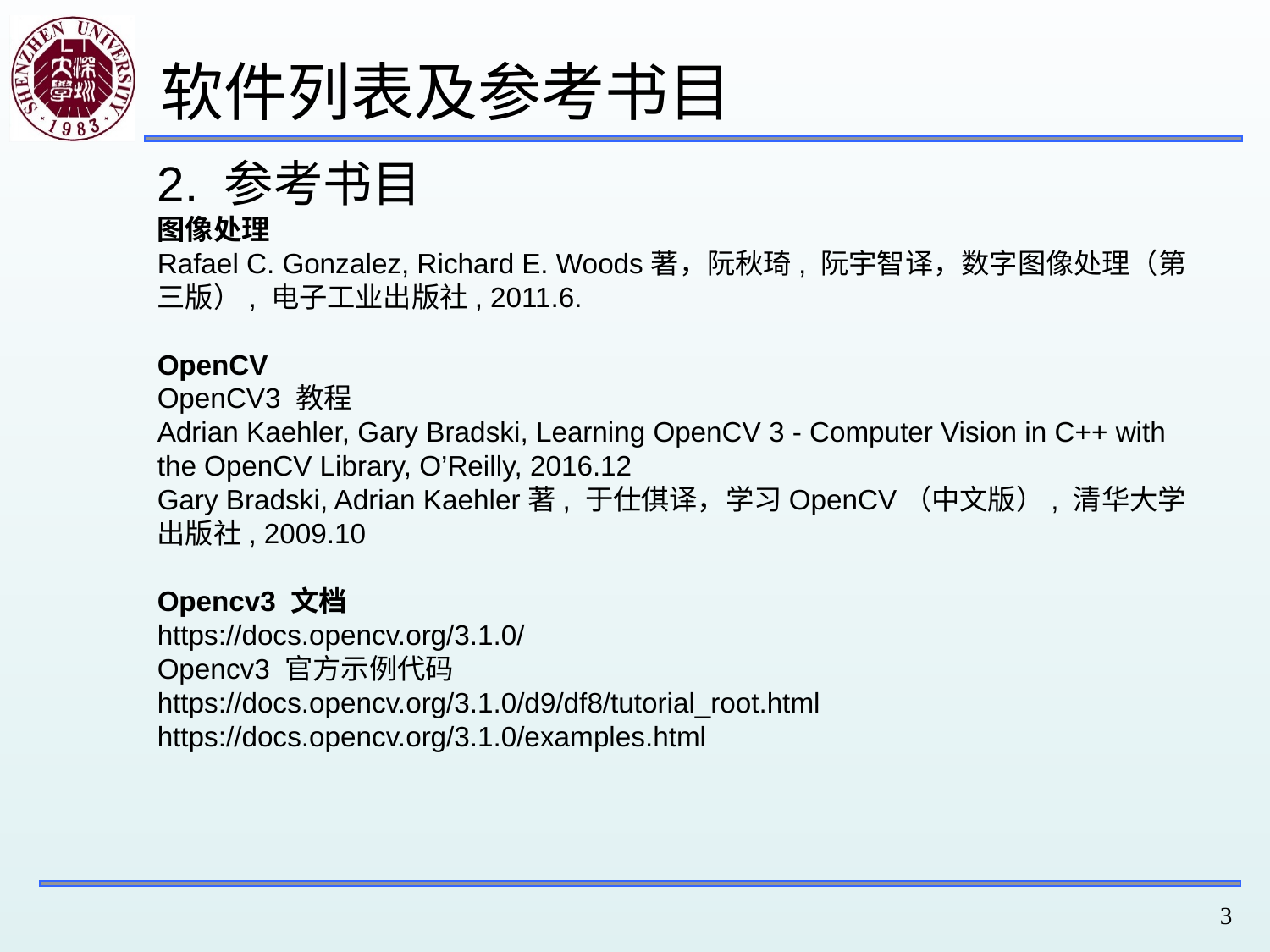

软件列表及参考书目
2. 参考书目
图像处理
Rafael C. Gonzalez, Richard E. Woods著，阮秋琦, 阮宇智译，数字图像处理（第三版）, 电子工业出版社, 2011.6.

OpenCV
OpenCV3 教程
Adrian Kaehler, Gary Bradski, Learning OpenCV 3 - Computer Vision in C++ with the OpenCV Library, O’Reilly, 2016.12
Gary Bradski, Adrian Kaehler著, 于仕倛译，学习OpenCV（中文版）, 清华大学出版社, 2009.10

Opencv3 文档
https://docs.opencv.org/3.1.0/
Opencv3 官方示例代码
https://docs.opencv.org/3.1.0/d9/df8/tutorial_root.html
https://docs.opencv.org/3.1.0/examples.html
3